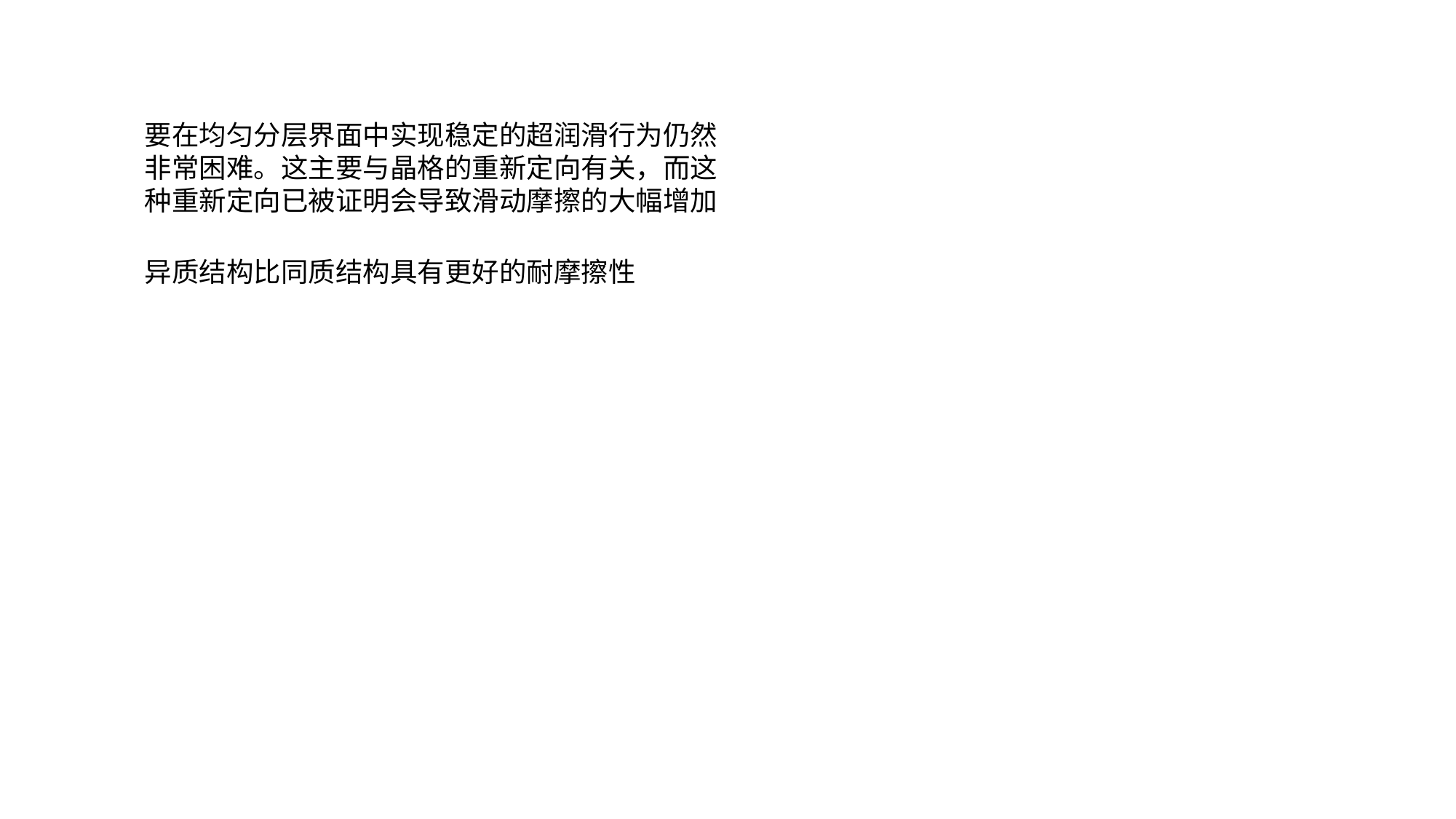

要在均匀分层界面中实现稳定的超润滑行为仍然非常困难。这主要与晶格的重新定向有关，而这种重新定向已被证明会导致滑动摩擦的大幅增加
异质结构比同质结构具有更好的耐摩擦性